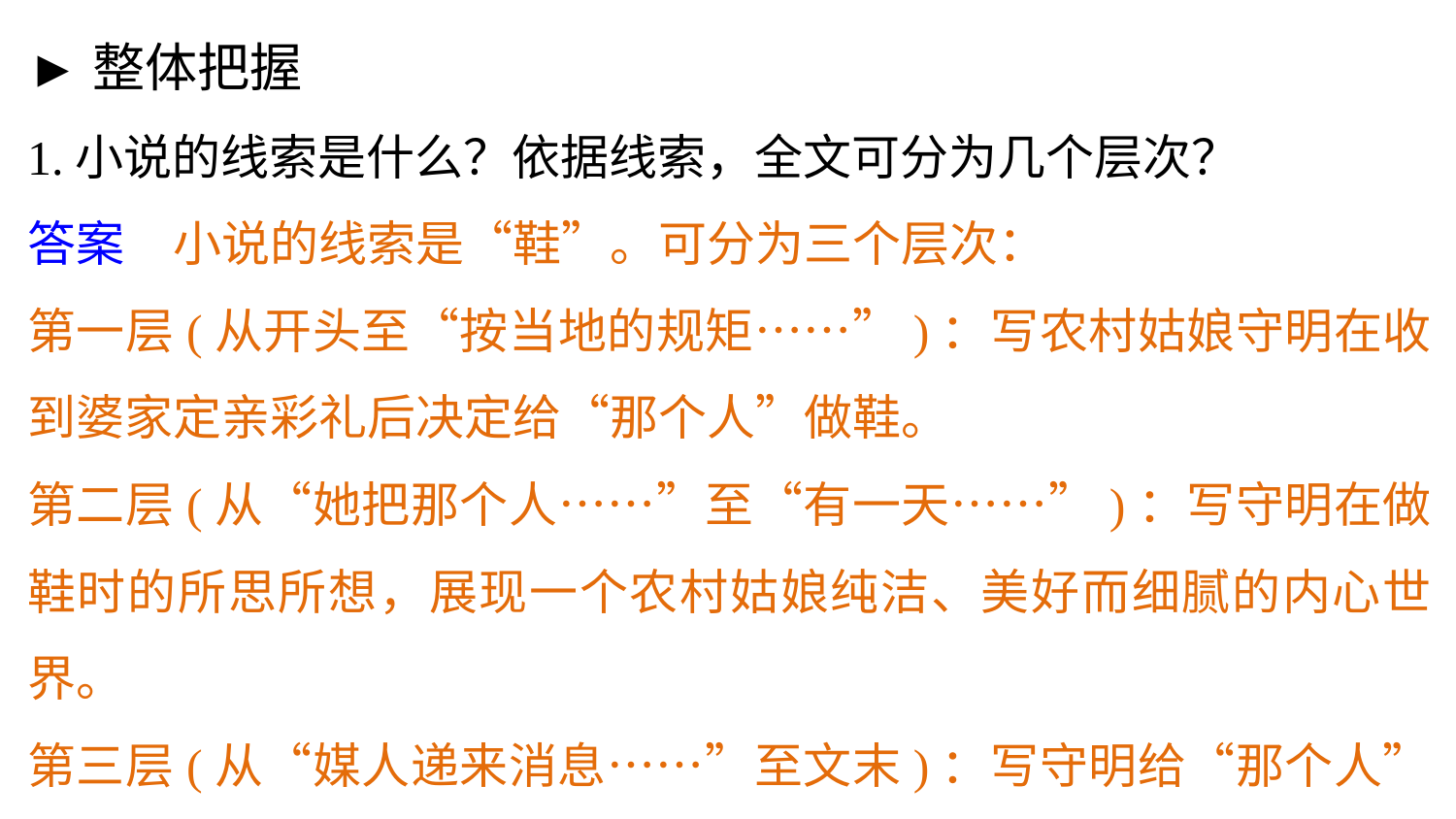

►整体把握
1.小说的线索是什么？依据线索，全文可分为几个层次？
答案　小说的线索是“鞋”。可分为三个层次：
第一层(从开头至“按当地的规矩……”)：写农村姑娘守明在收到婆家定亲彩礼后决定给“那个人”做鞋。
第二层(从“她把那个人……”至“有一天……”)：写守明在做鞋时的所思所想，展现一个农村姑娘纯洁、美好而细腻的内心世界。
第三层(从“媒人递来消息……”至文末)：写守明给“那个人”送鞋，见面。